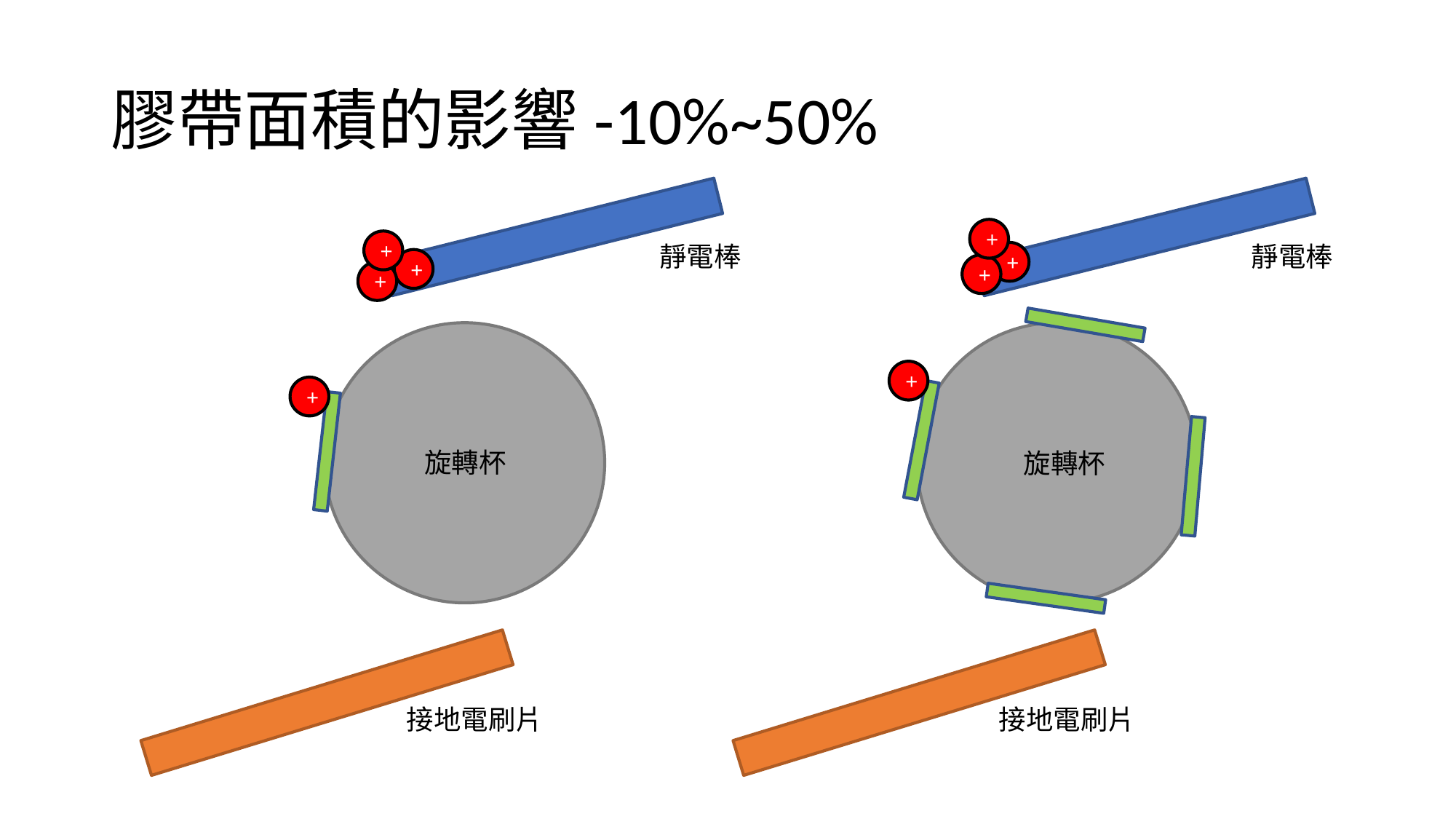

# 膠帶面積的影響-10%~50%

+
+
靜電棒
靜電棒
+
+
+
+

+
+

旋轉杯
旋轉杯

接地電刷片
接地電刷片